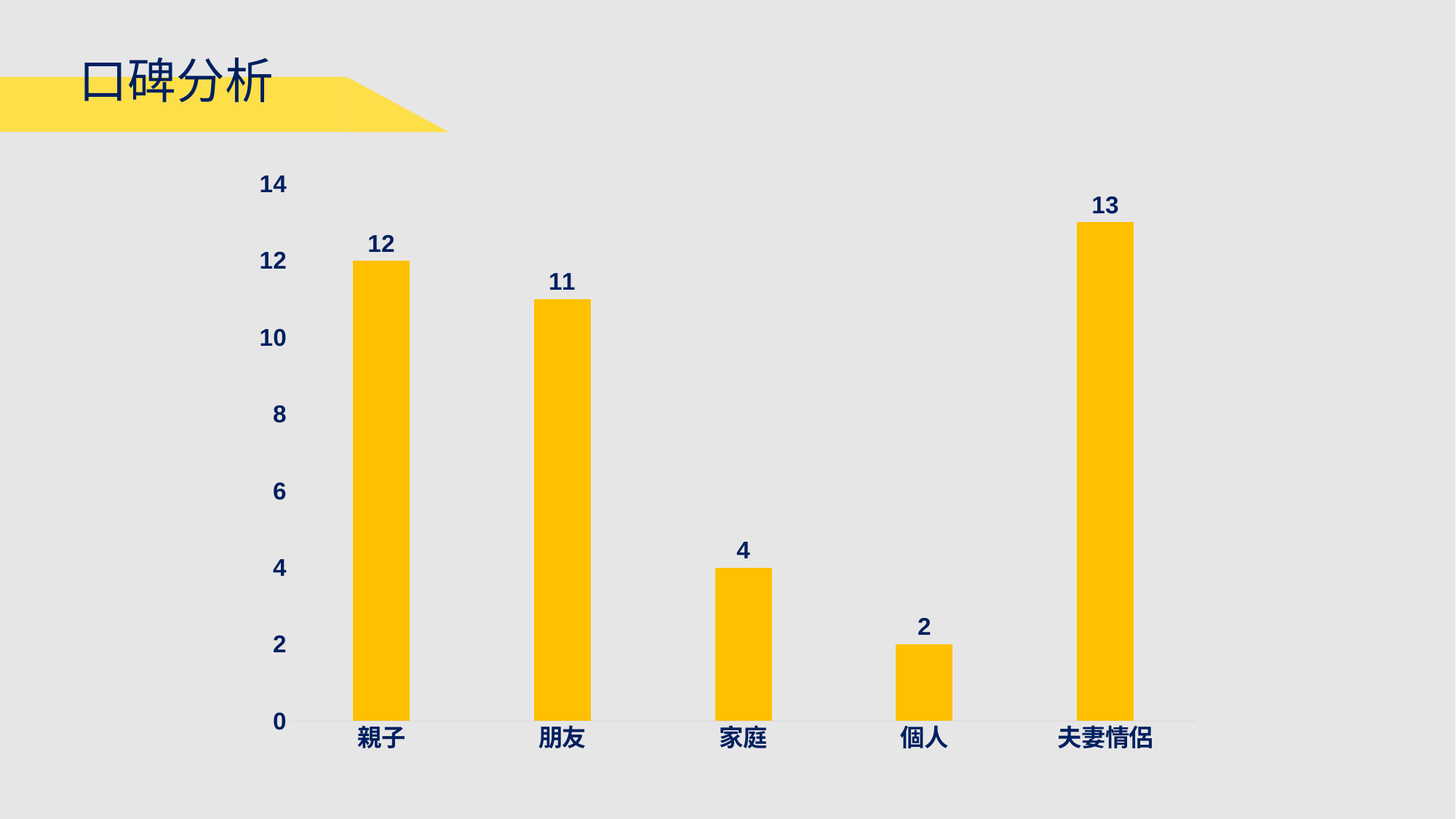

口碑分析

### Chart

| Category | 旅行種類 |
|---|---|
| 親子 | 12.0 |
| 朋友 | 11.0 |
| 家庭 | 4.0 |
| 個人 | 2.0 |
| 夫妻情侶 | 13.0 |